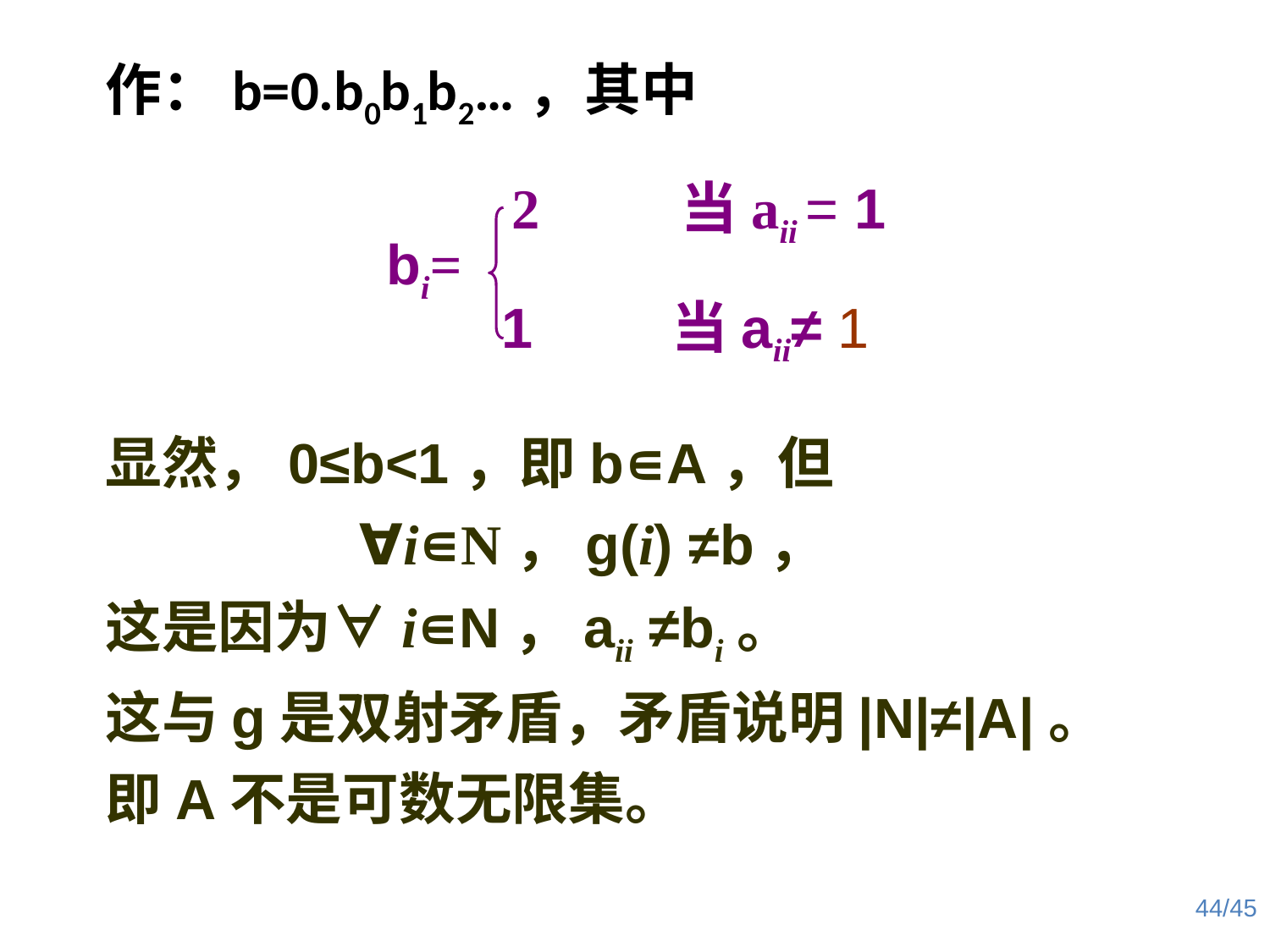

作：b=0.b0b1b2…，其中
2         当aii = 1

bi=
1        当aii≠ 1
显然，0≤b<1，即b∊A，但
		∀i∊N，g(i) ≠b，
这是因为∀i∊N，aii ≠bi。
这与g是双射矛盾，矛盾说明|N|≠|A|。
即A不是可数无限集。
44/45